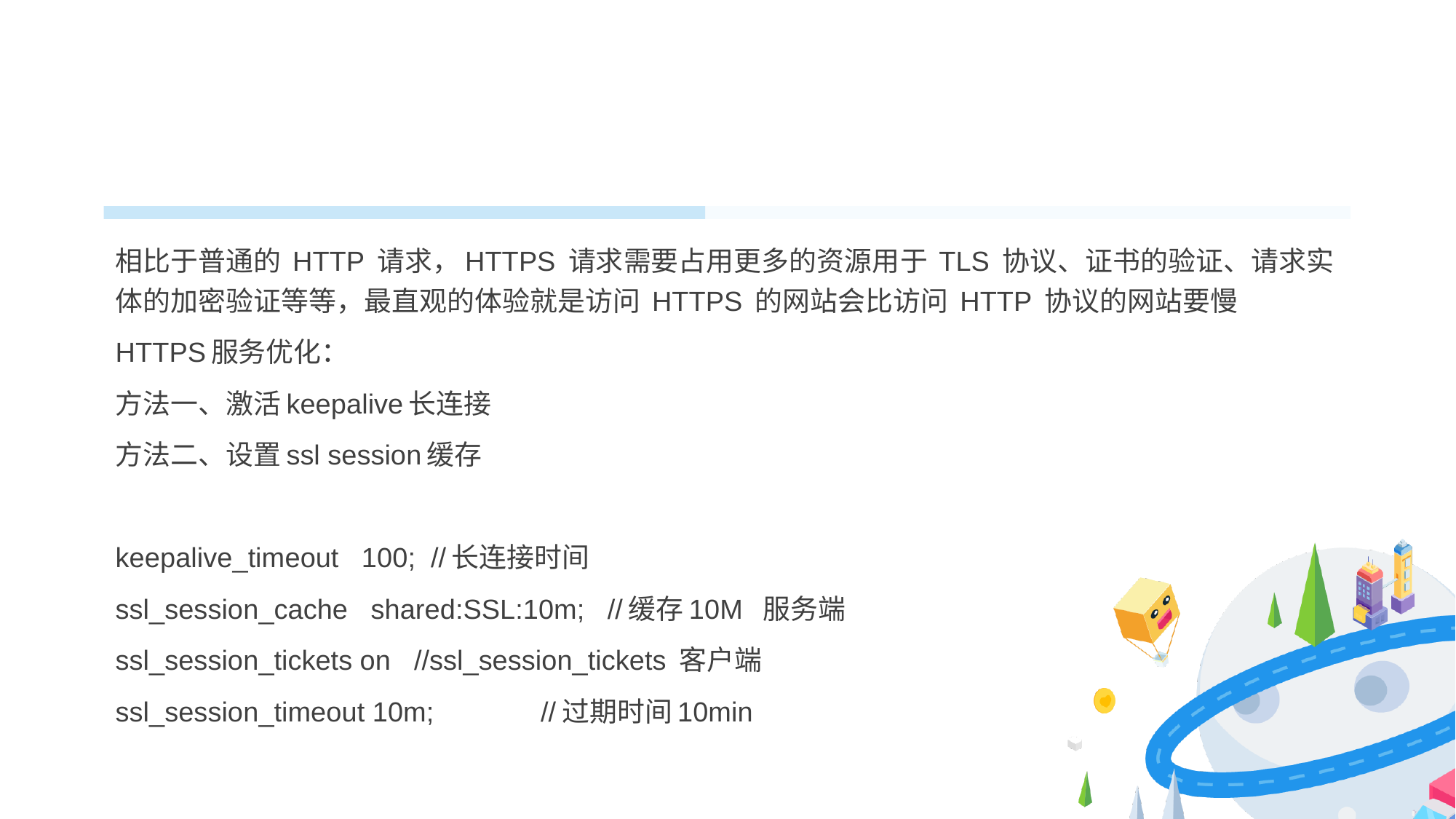

#
相比于普通的 HTTP 请求，HTTPS 请求需要占用更多的资源用于 TLS 协议、证书的验证、请求实体的加密验证等等，最直观的体验就是访问 HTTPS 的网站会比访问 HTTP 协议的网站要慢
HTTPS服务优化：
方法一、激活keepalive长连接
方法二、设置ssl session缓存

keepalive_timeout   100;  //长连接时间
ssl_session_cache   shared:SSL:10m;   //缓存10M  服务端
ssl_session_tickets on   //ssl_session_tickets 客户端
ssl_session_timeout 10m;              //过期时间10min